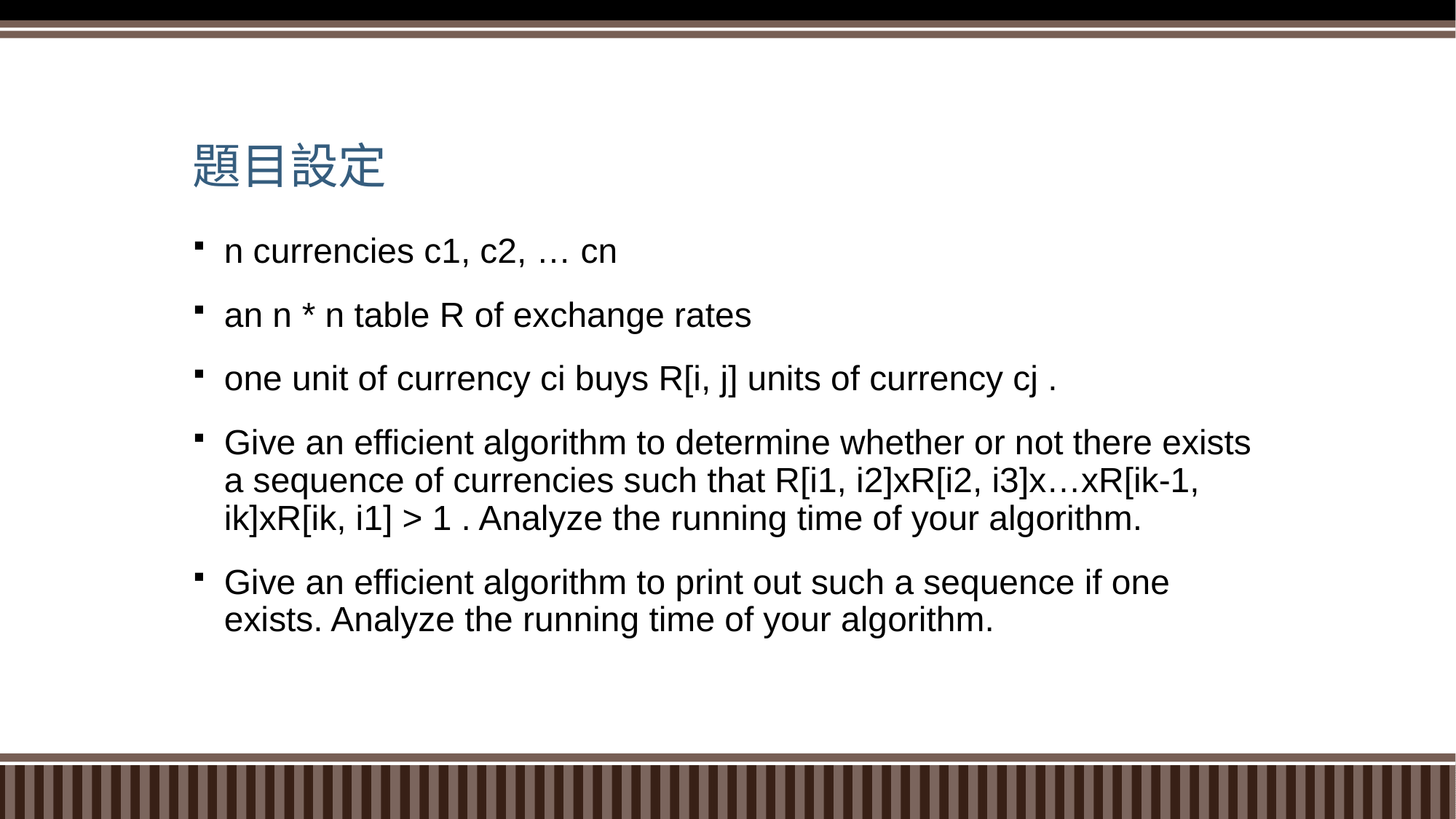

# 題目設定
n currencies c1, c2, … cn
an n * n table R of exchange rates
one unit of currency ci buys R[i, j] units of currency cj .
Give an efficient algorithm to determine whether or not there exists a sequence of currencies such that R[i1, i2]xR[i2, i3]x…xR[ik-1, ik]xR[ik, i1] > 1 . Analyze the running time of your algorithm.
Give an efficient algorithm to print out such a sequence if one exists. Analyze the running time of your algorithm.